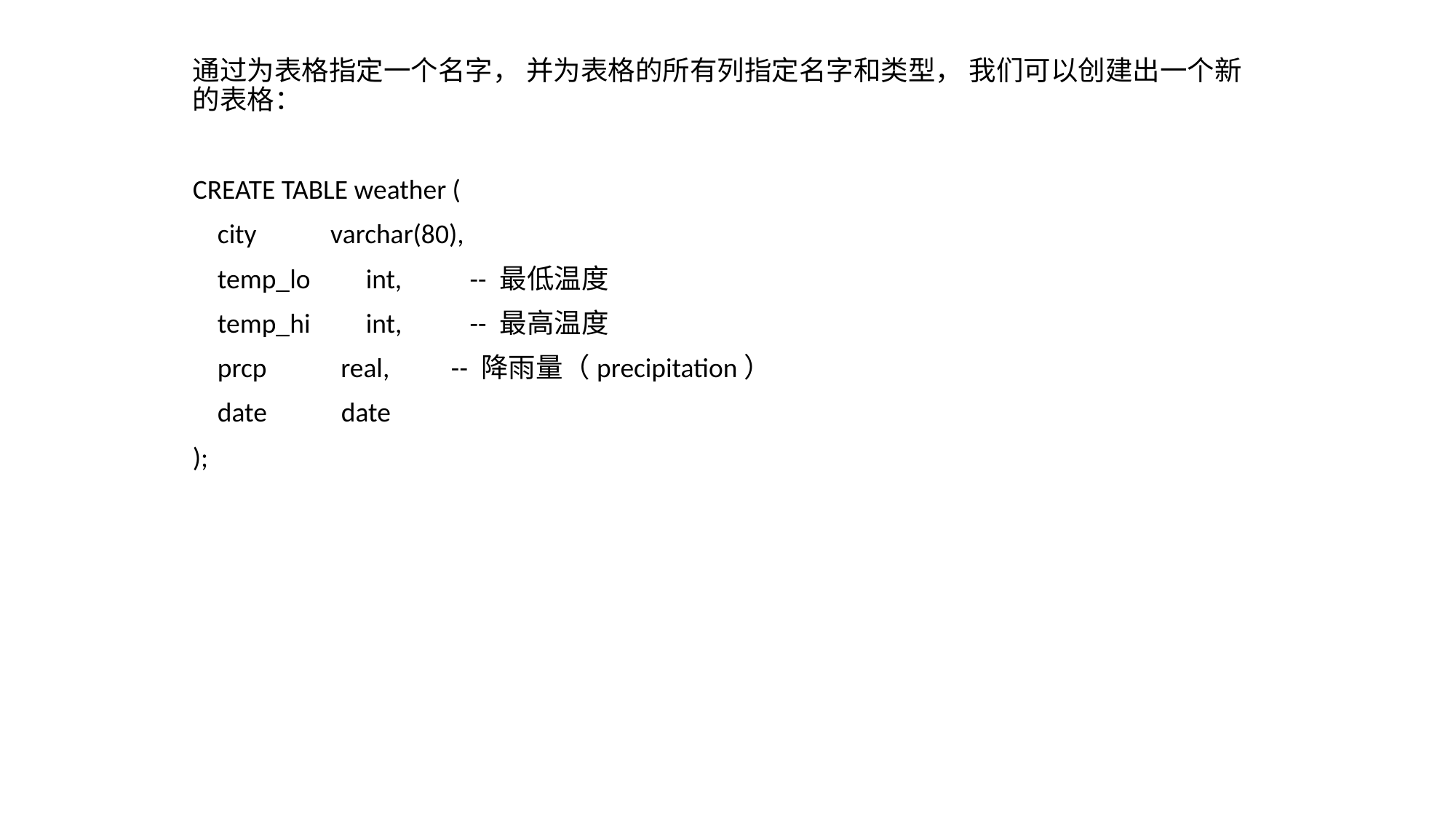

通过为表格指定一个名字， 并为表格的所有列指定名字和类型， 我们可以创建出一个新的表格：

CREATE TABLE weather (
    city            varchar(80),
    temp_lo         int,           -- 最低温度
    temp_hi         int,           -- 最高温度
    prcp            real,          -- 降雨量（precipitation）
    date            date
);